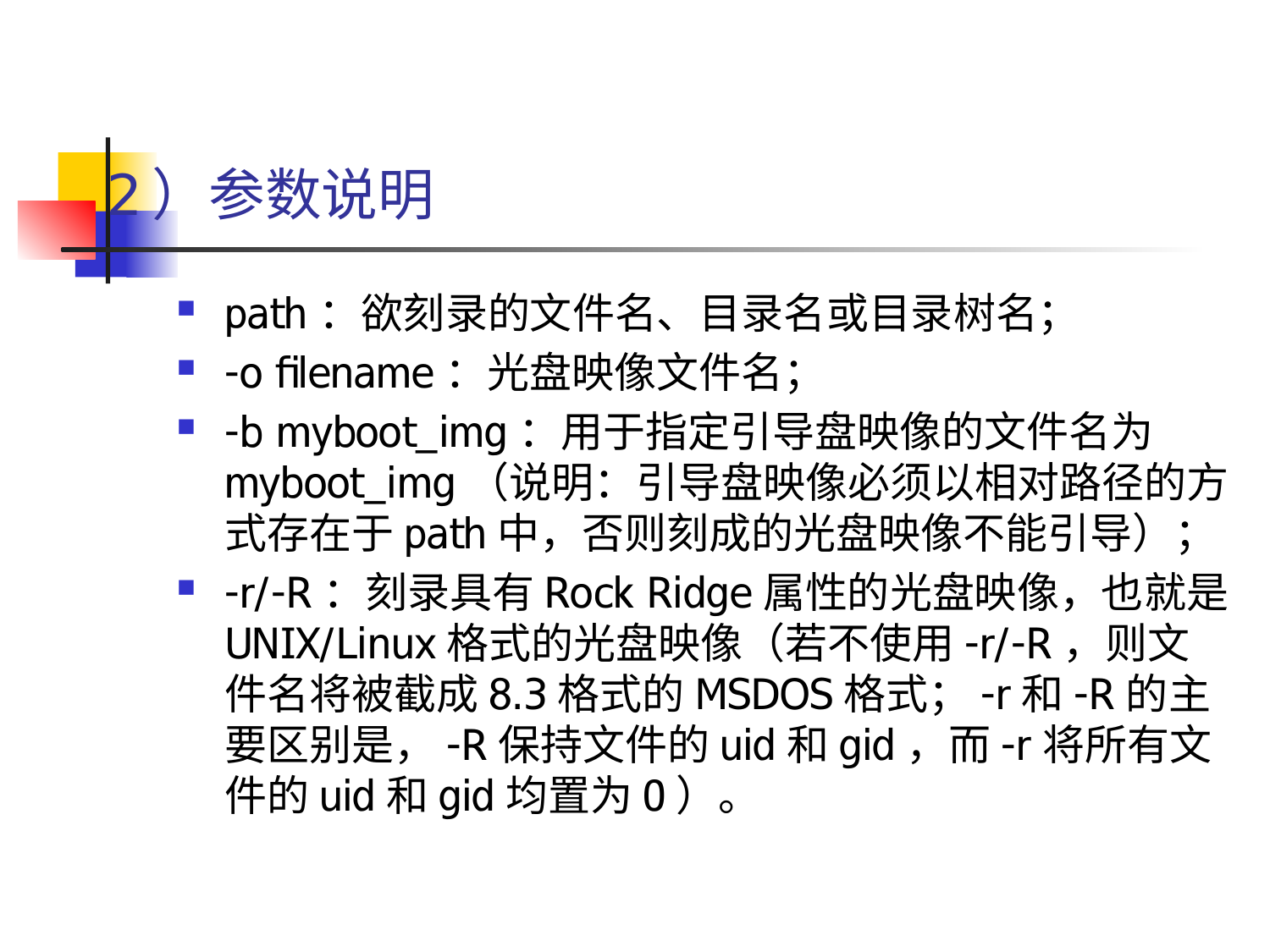

# 2）参数说明
path：欲刻录的文件名、目录名或目录树名；
-o filename：光盘映像文件名；
-b myboot_img：用于指定引导盘映像的文件名为myboot_img（说明：引导盘映像必须以相对路径的方式存在于path中，否则刻成的光盘映像不能引导）；
-r/-R：刻录具有Rock Ridge属性的光盘映像，也就是UNIX/Linux格式的光盘映像（若不使用-r/-R，则文件名将被截成8.3格式的MSDOS格式；-r和-R的主要区别是，-R保持文件的uid和gid，而-r将所有文件的uid和gid均置为0）。